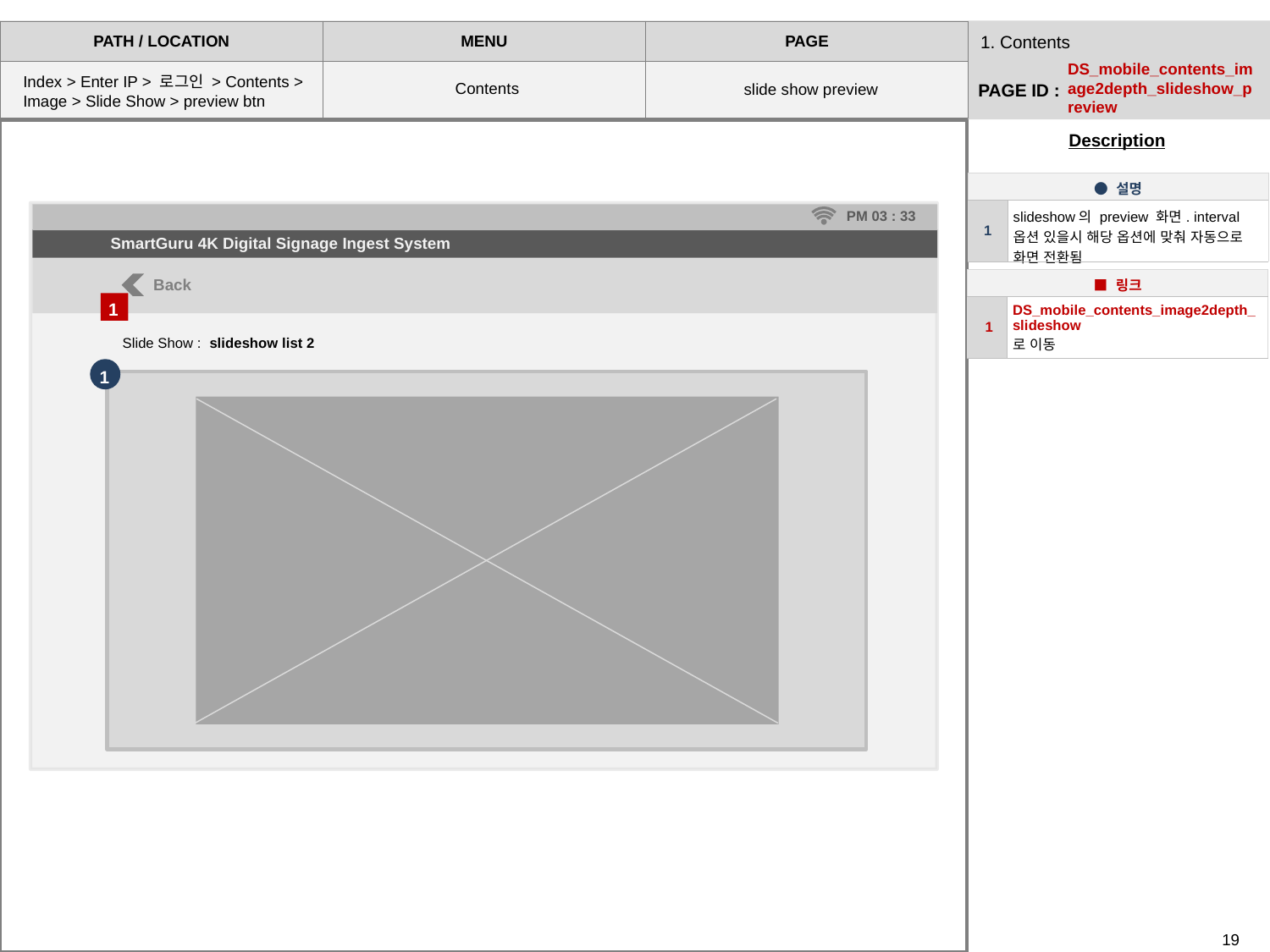

1. Contents

DS_mobile_contents_image2depth_slideshow_preview
Index > Enter IP > 로그인 > Contents >
Image > Slide Show > preview btn
Contents
slide show preview
| ● 설명 |  |
| --- | --- |
| 1 | slideshow의 preview 화면. interval 옵션 있을시 해당 옵션에 맞춰 자동으로 화면 전환됨 |
PM 03 : 33

SmartGuru 4K Digital Signage Ingest System

Back

| ■ 링크 |  |
| --- | --- |
| 1 | DS\_mobile\_contents\_image2depth\_slideshow 로 이동 |
1

Slide Show :  slideshow list 2
1

19